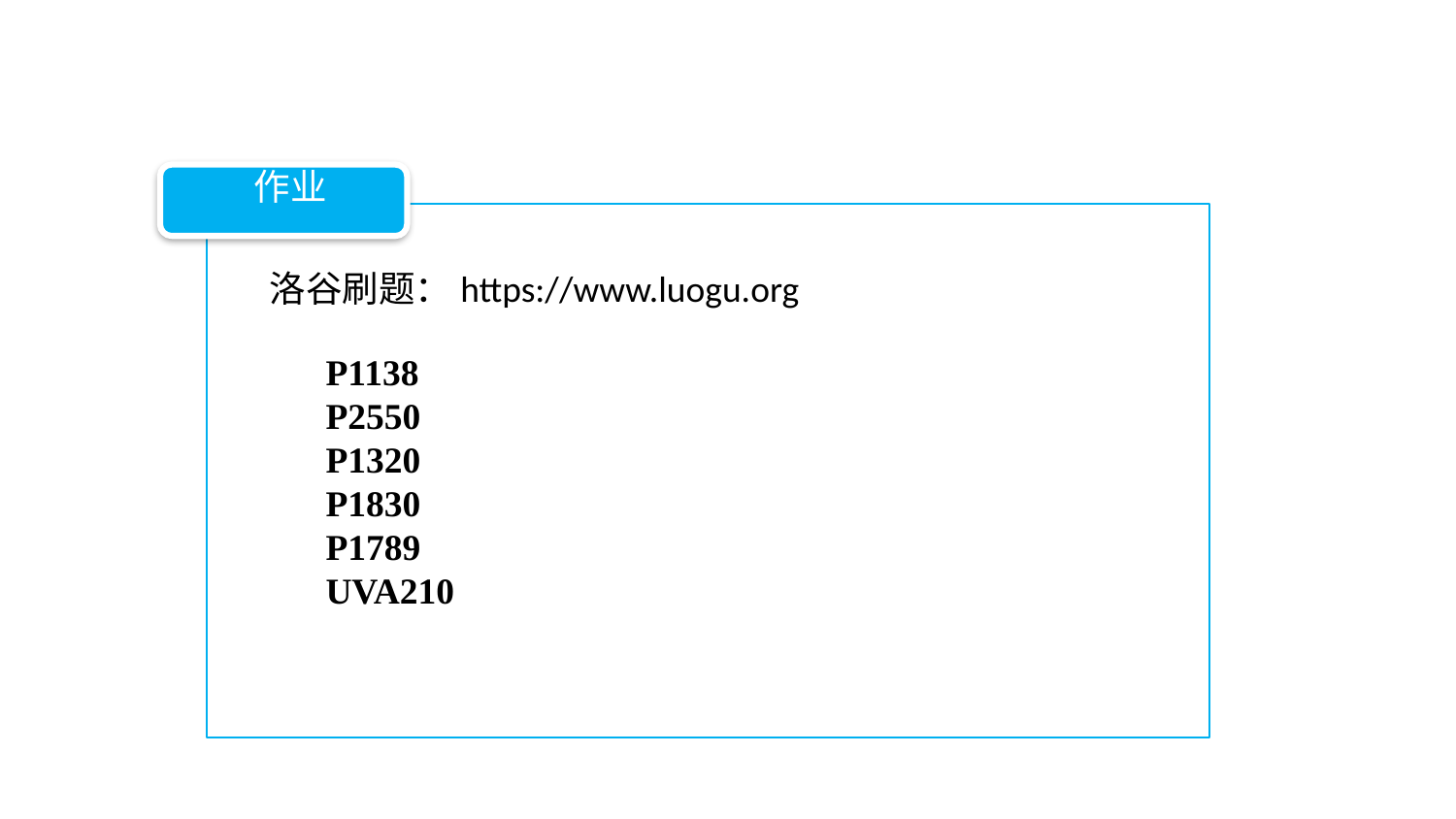

作业

洛谷刷题：https://www.luogu.org

P1138
P2550
P1320
P1830
P1789
UVA210